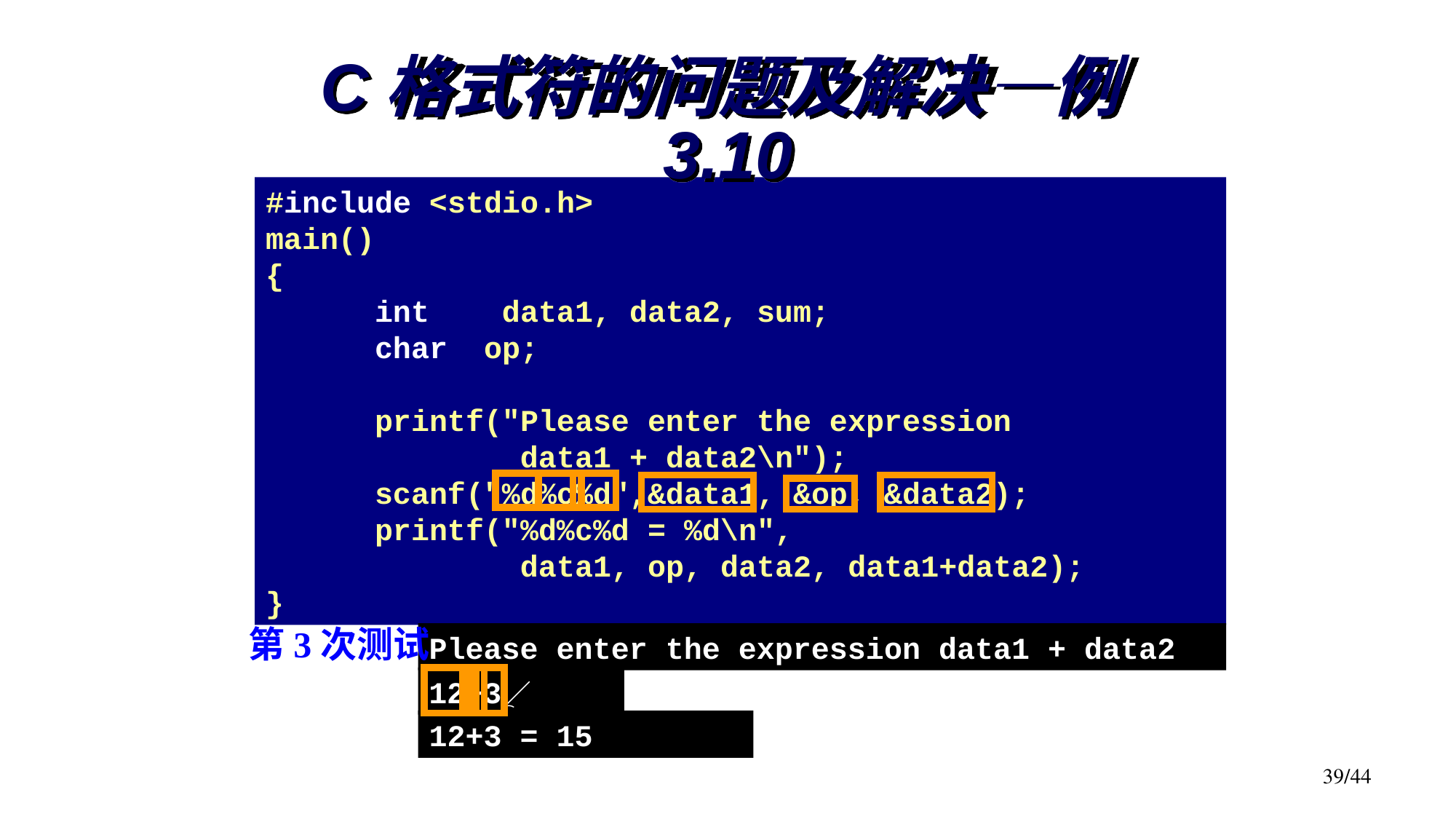

C格式符的问题及解决—例3.10
#include <stdio.h>
main()
{
	int    data1, data2, sum;
	char  op;

	printf("Please enter the expression
		  data1 + data2\n");
	scanf("%d%c%d",&data1, &op, &data2);
	printf("%d%c%d = %d\n",
              data1, op, data2, data1+data2);
}

第3次测试
Please enter the expression data1 + data2
12+3↙
12+3 = 15